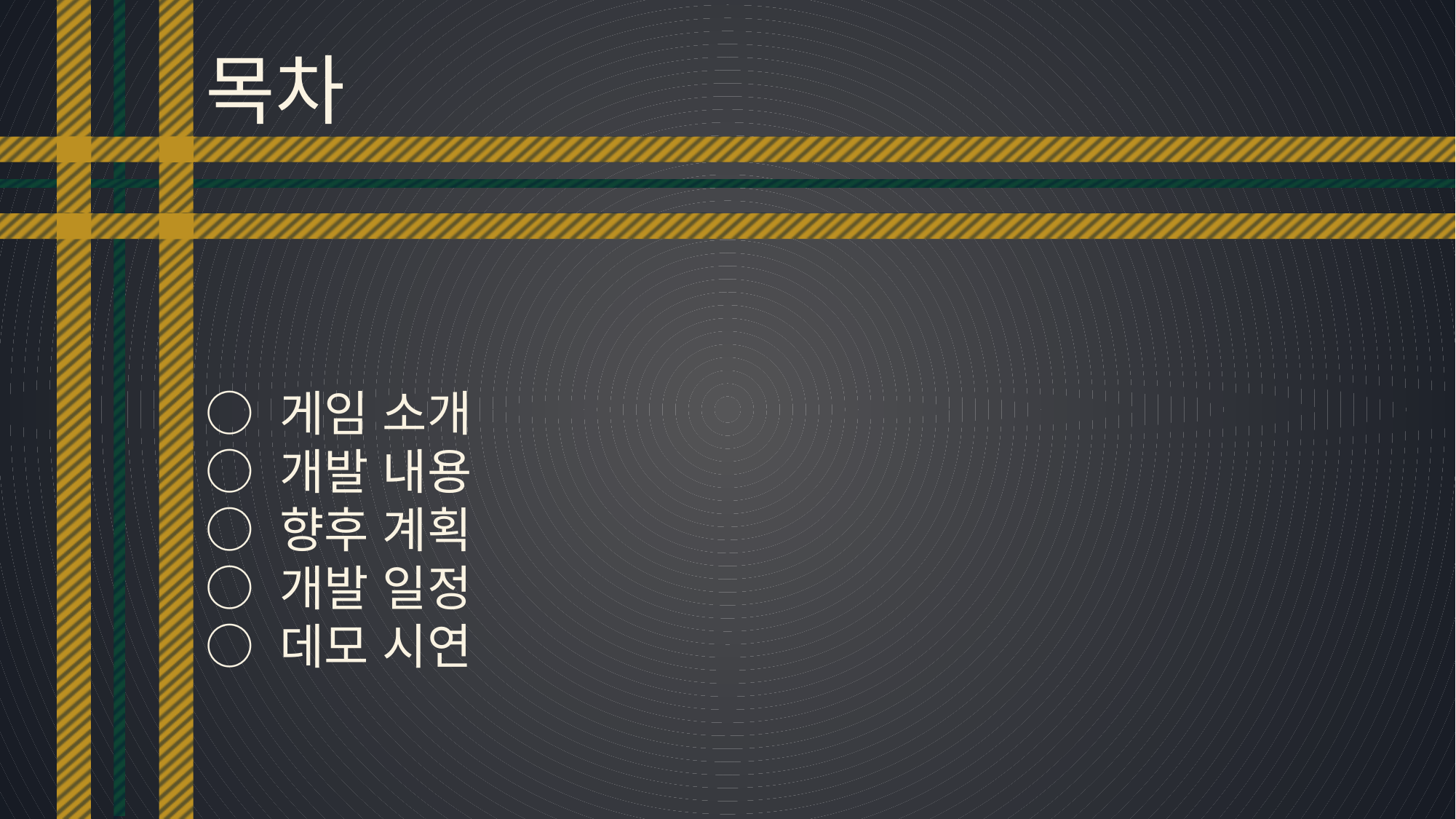

# 목차
○ 게임 소개
○ 개발 내용
○ 향후 계획
○ 개발 일정
○ 데모 시연